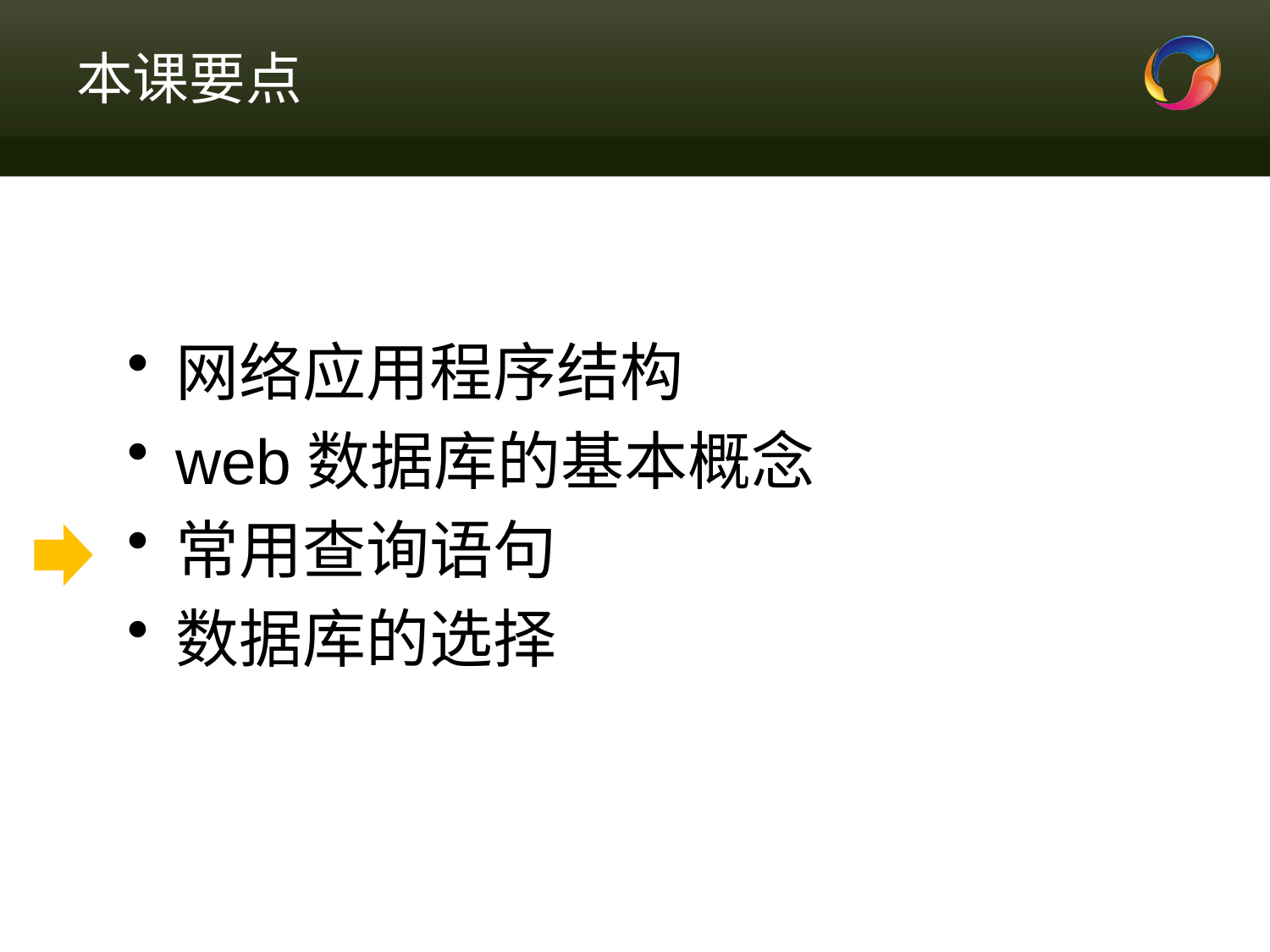

# 本课要点
网络应用程序结构
web数据库的基本概念
常用查询语句
数据库的选择